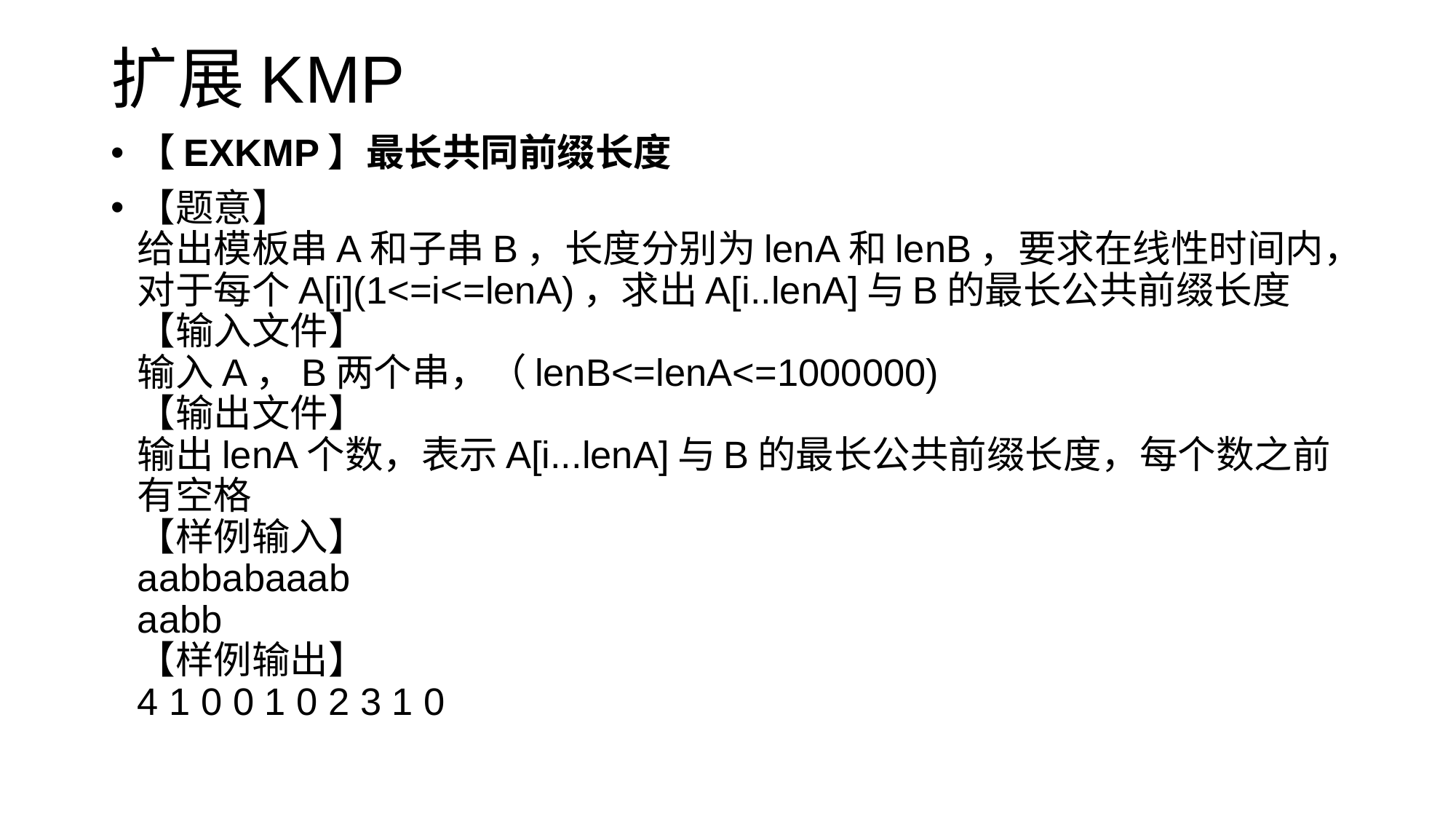

# 扩展KMP
【EXKMP】最长共同前缀长度
【题意】
给出模板串A和子串B，长度分别为lenA和lenB，要求在线性时间内，对于每个A[i](1<=i<=lenA)，求出A[i..lenA]与B的最长公共前缀长度
【输入文件】
输入A，B两个串，（lenB<=lenA<=1000000) 
【输出文件】
输出lenA个数，表示A[i...lenA]与B的最长公共前缀长度，每个数之前有空格 
【样例输入】
aabbabaaab
aabb
【样例输出】
4 1 0 0 1 0 2 3 1 0